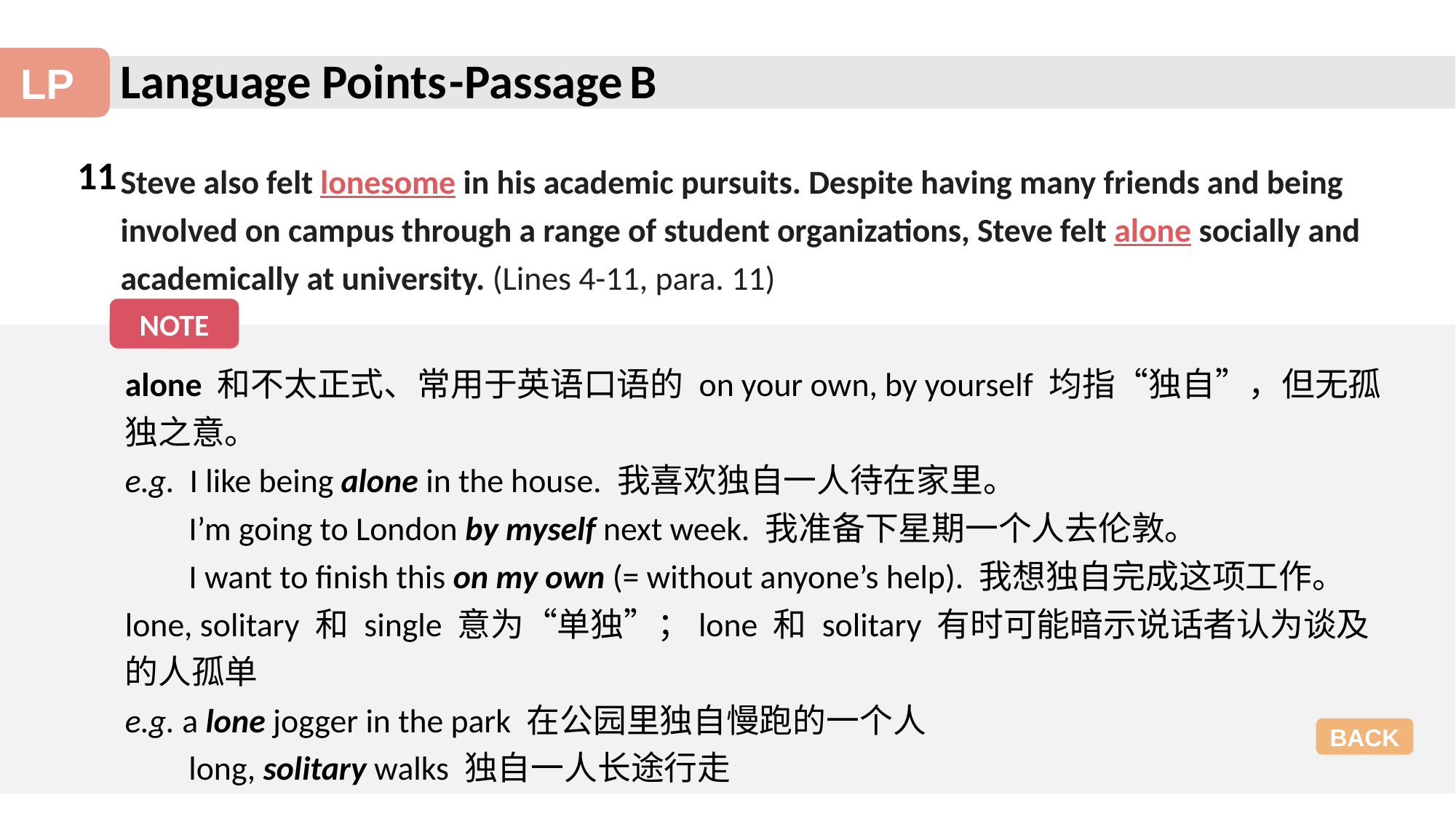

-Passage B
11
Steve also felt lonesome in his academic pursuits. Despite having many friends and being
involved on campus through a range of student organizations, Steve felt alone socially and
academically at university. (Lines 4-11, para. 11)
NOTE

alone 和不太正式、常用于英语口语的 on your own, by yourself 均指“独自”，但无孤独之意。
e.g.  I like being alone in the house. 我喜欢独自一人待在家里。
I’m going to London by myself next week. 我准备下星期一个人去伦敦。
I want to finish this on my own (= without anyone’s help). 我想独自完成这项工作。
lone, solitary 和 single 意为“单独”；lone 和 solitary 有时可能暗示说话者认为谈及的人孤单
e.g. a lone jogger in the park 在公园里独自慢跑的一个人
long, solitary walks 独自一人长途行走
BACK